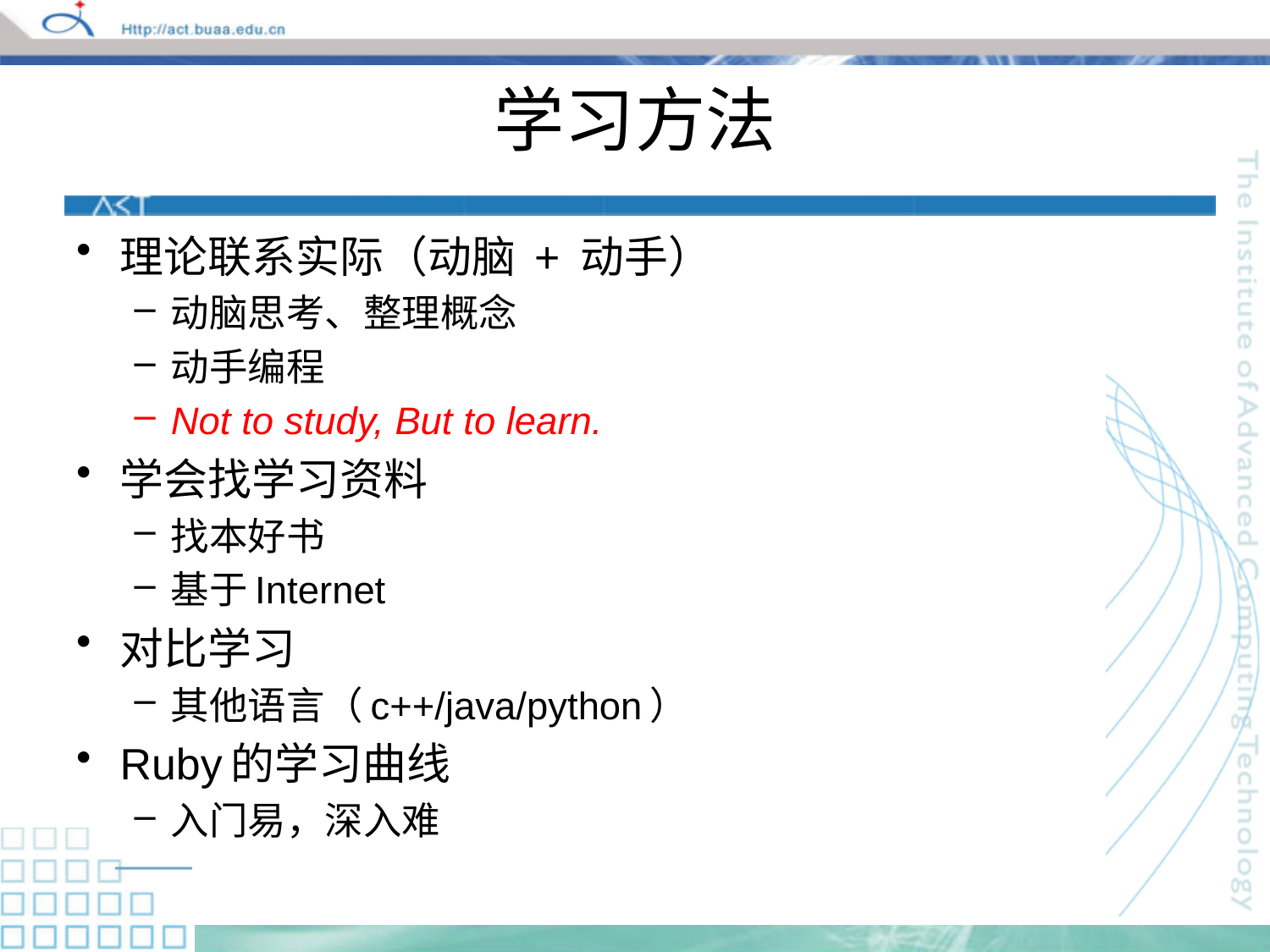

# 学习方法
理论联系实际（动脑 + 动手）
动脑思考、整理概念
动手编程
Not to study, But to learn.
学会找学习资料
找本好书
基于Internet
对比学习
其他语言（c++/java/python）
Ruby的学习曲线
入门易，深入难